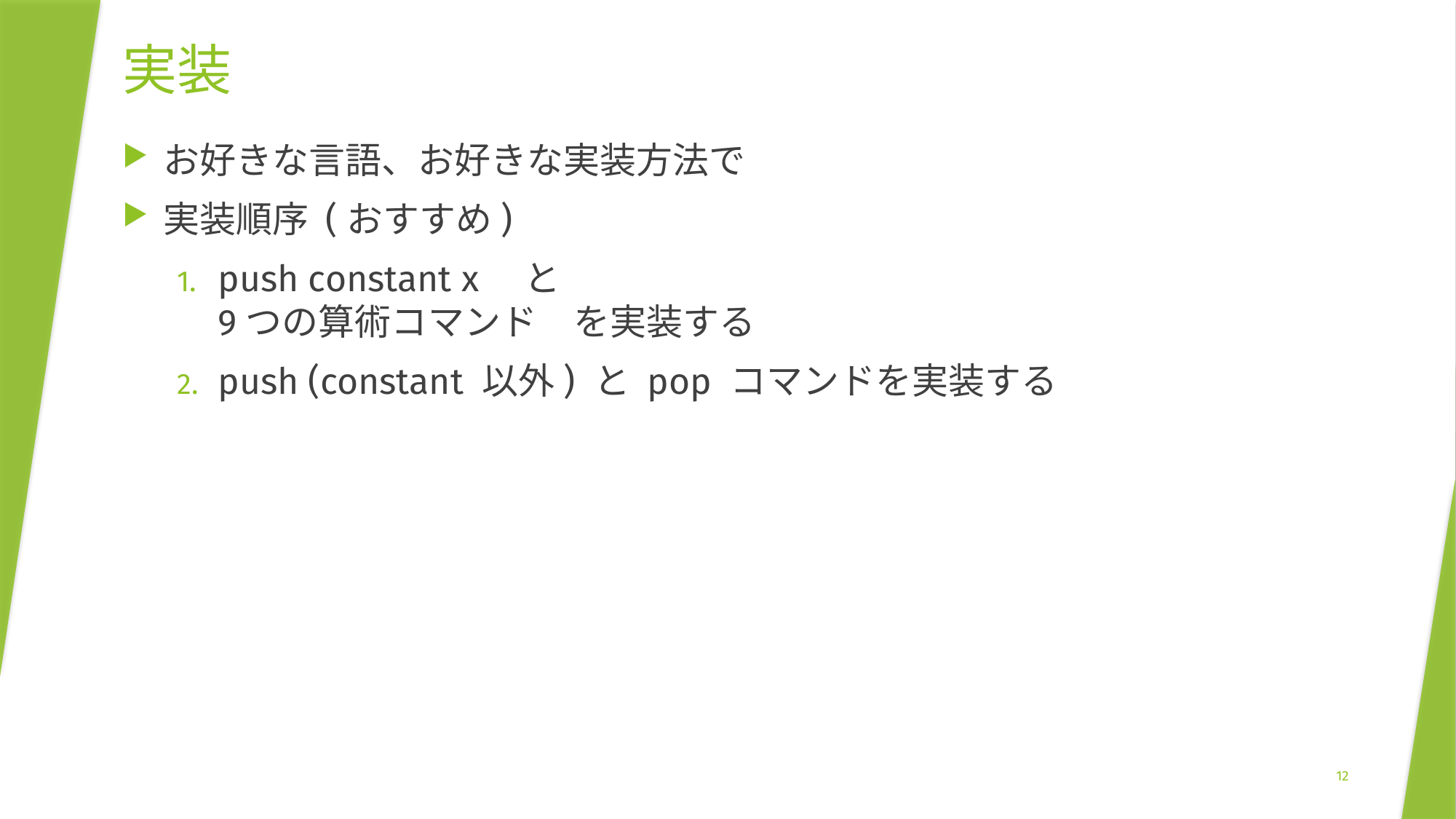

# 実装
お好きな言語、お好きな実装方法で
実装順序 (おすすめ)
push constant x　と
9つの算術コマンド　を実装する
push (constant 以外) と pop コマンドを実装する

12